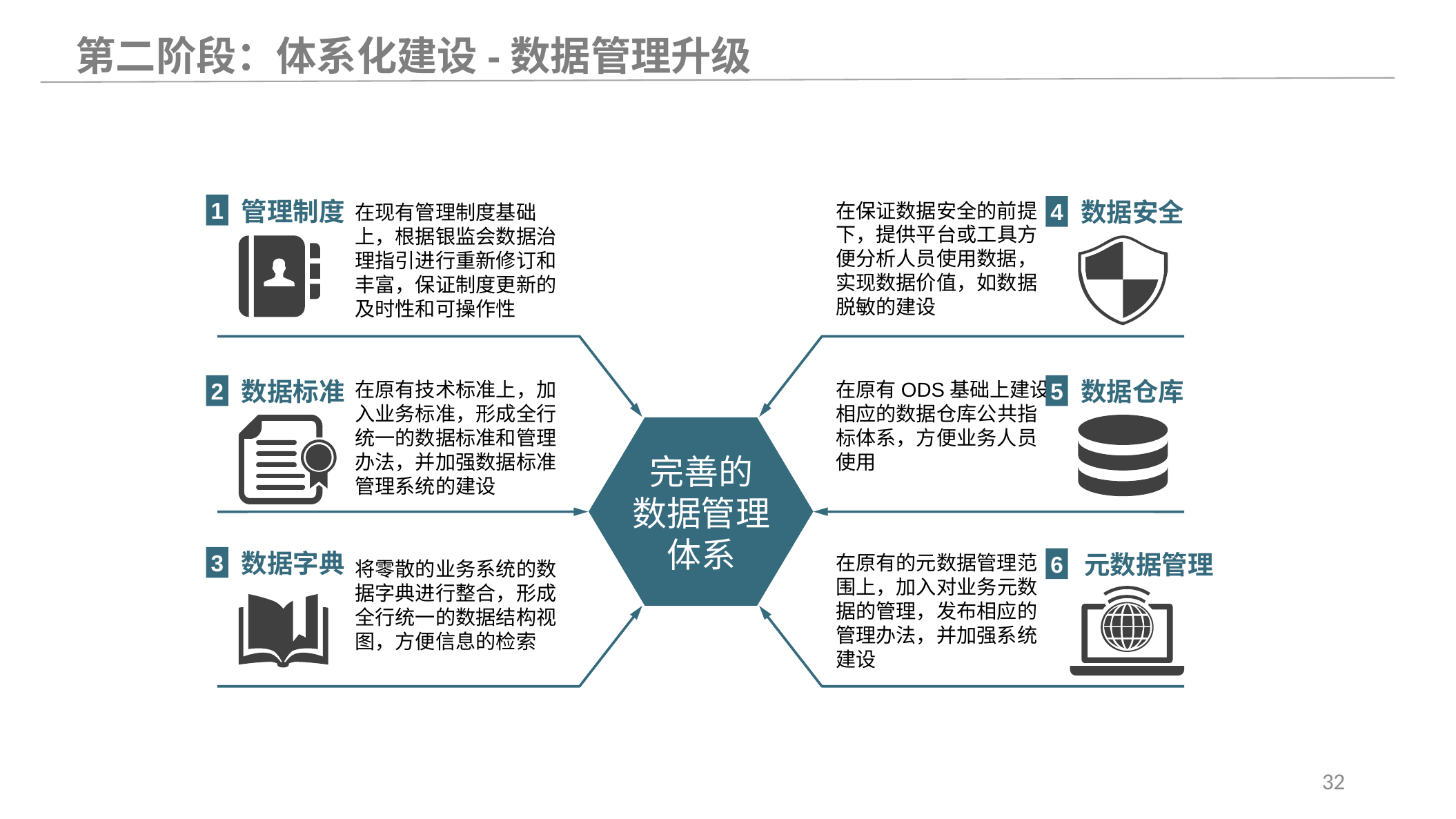

第二阶段：体系化建设-数据管理升级
在保证数据安全的前提下，提供平台或工具方便分析人员使用数据，实现数据价值，如数据脱敏的建设
1
管理制度
在现有管理制度基础上，根据银监会数据治理指引进行重新修订和丰富，保证制度更新的及时性和可操作性
4
数据安全

在原有技术标准上，加入业务标准，形成全行统一的数据标准和管理办法，并加强数据标准管理系统的建设
在原有ODS基础上建设相应的数据仓库公共指标体系，方便业务人员使用
2
数据标准
5
数据仓库

完善的
数据管理
体系

在原有的元数据管理范围上，加入对业务元数据的管理，发布相应的管理办法，并加强系统建设
3
数据字典
6
元数据管理
将零散的业务系统的数据字典进行整合，形成全行统一的数据结构视图，方便信息的检索

32